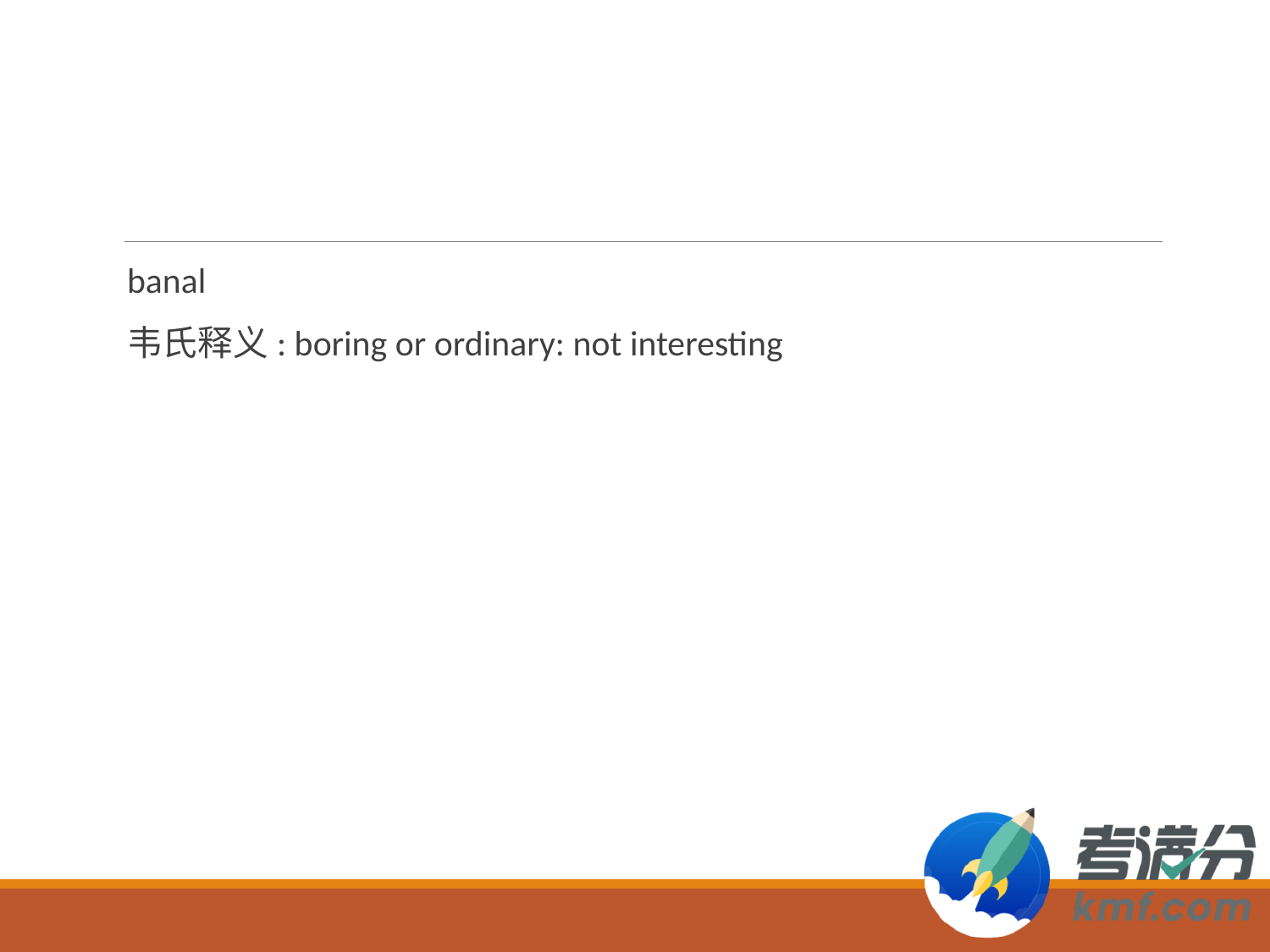

#
banal
韦氏释义: boring or ordinary: not interesting